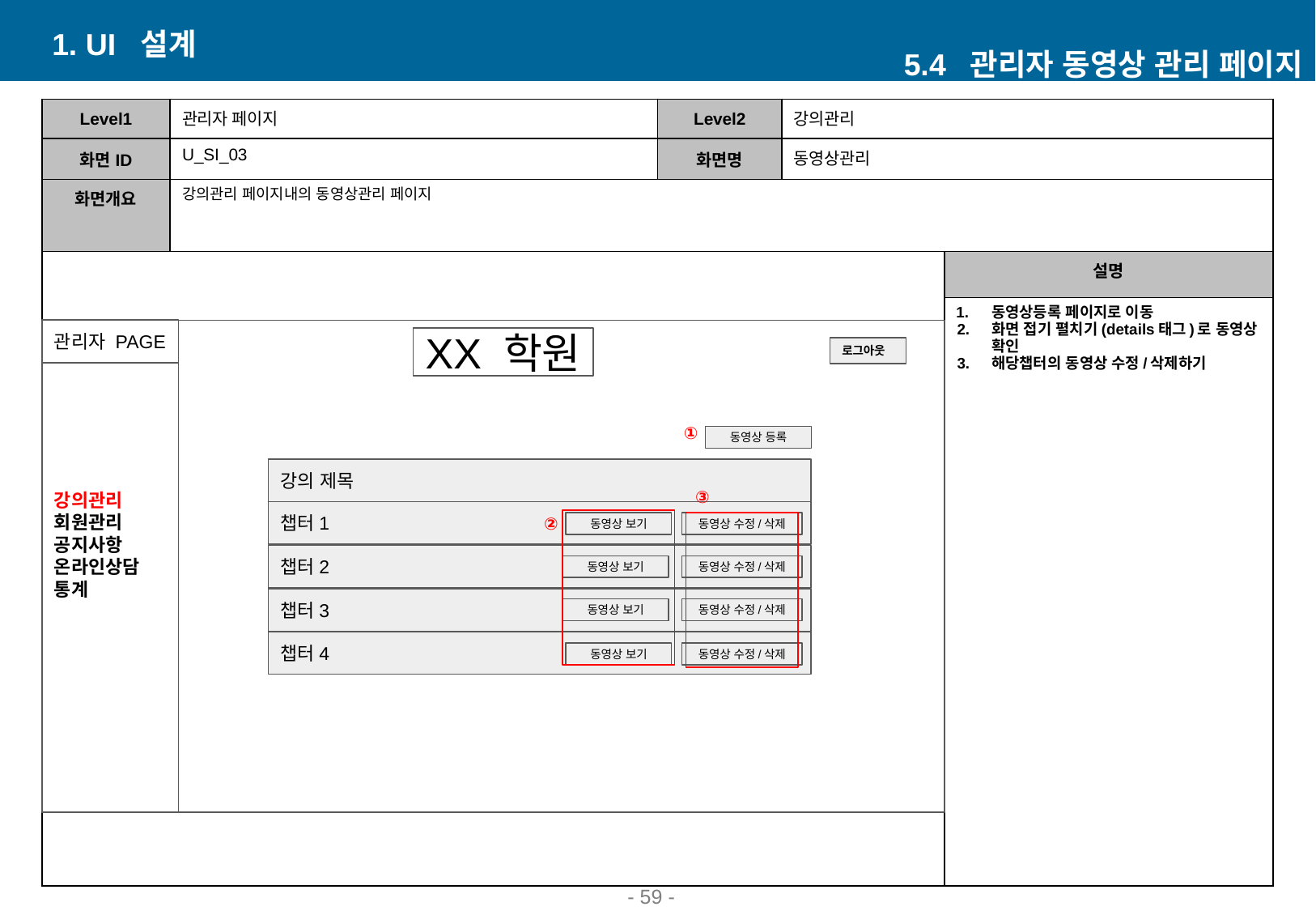

1. UI  설계
5.4  관리자 동영상 관리 페이지
| Level1 | 관리자 페이지 | Level2 | 강의관리 |  |
| --- | --- | --- | --- | --- |
| 화면ID | U\_SI\_03 | 화면명 | 동영상관리 |  |
| 화면개요 | 강의관리 페이지내의 동영상관리 페이지 |  |  |  |
|  |  |  |  | 설명 |
|  |  |  |  | 동영상등록 페이지로 이동 화면 접기 펼치기(details태그)로 동영상 확인 해당챕터의 동영상 수정/삭제하기 |

강의관리
회원관리
공지사항
온라인상담
통계

관리자 PAGE
XX 학원
로그아웃
①
동영상 등록
강의 제목
③
챕터1
②

동영상 수정/삭제
동영상 보기

챕터2
동영상 수정/삭제
동영상 보기
챕터3
동영상 수정/삭제
동영상 보기
챕터4
동영상 수정/삭제
동영상 보기
- 59 -